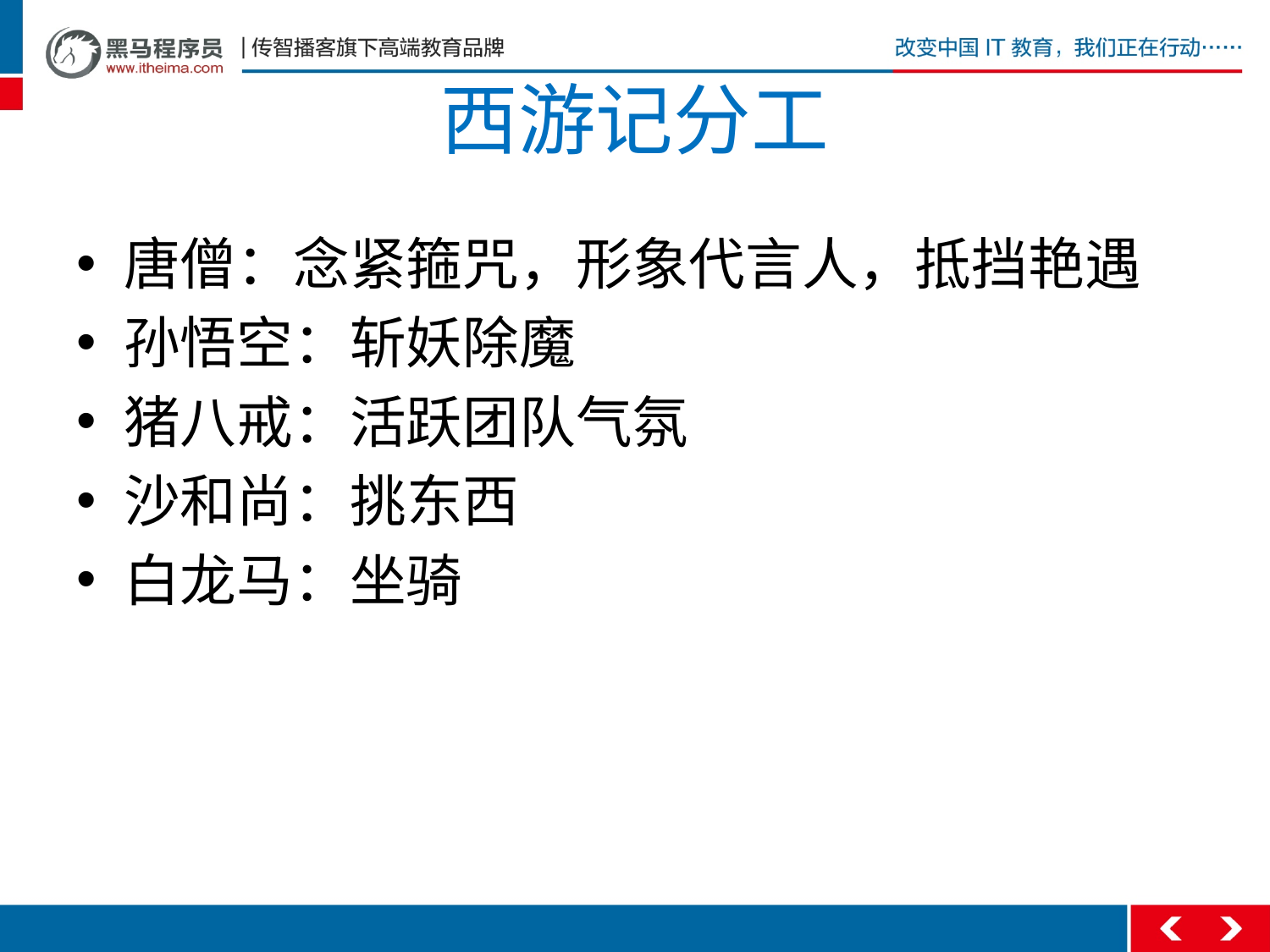

# 西游记分工
唐僧：念紧箍咒，形象代言人，抵挡艳遇
孙悟空：斩妖除魔
猪八戒：活跃团队气氛
沙和尚：挑东西
白龙马：坐骑